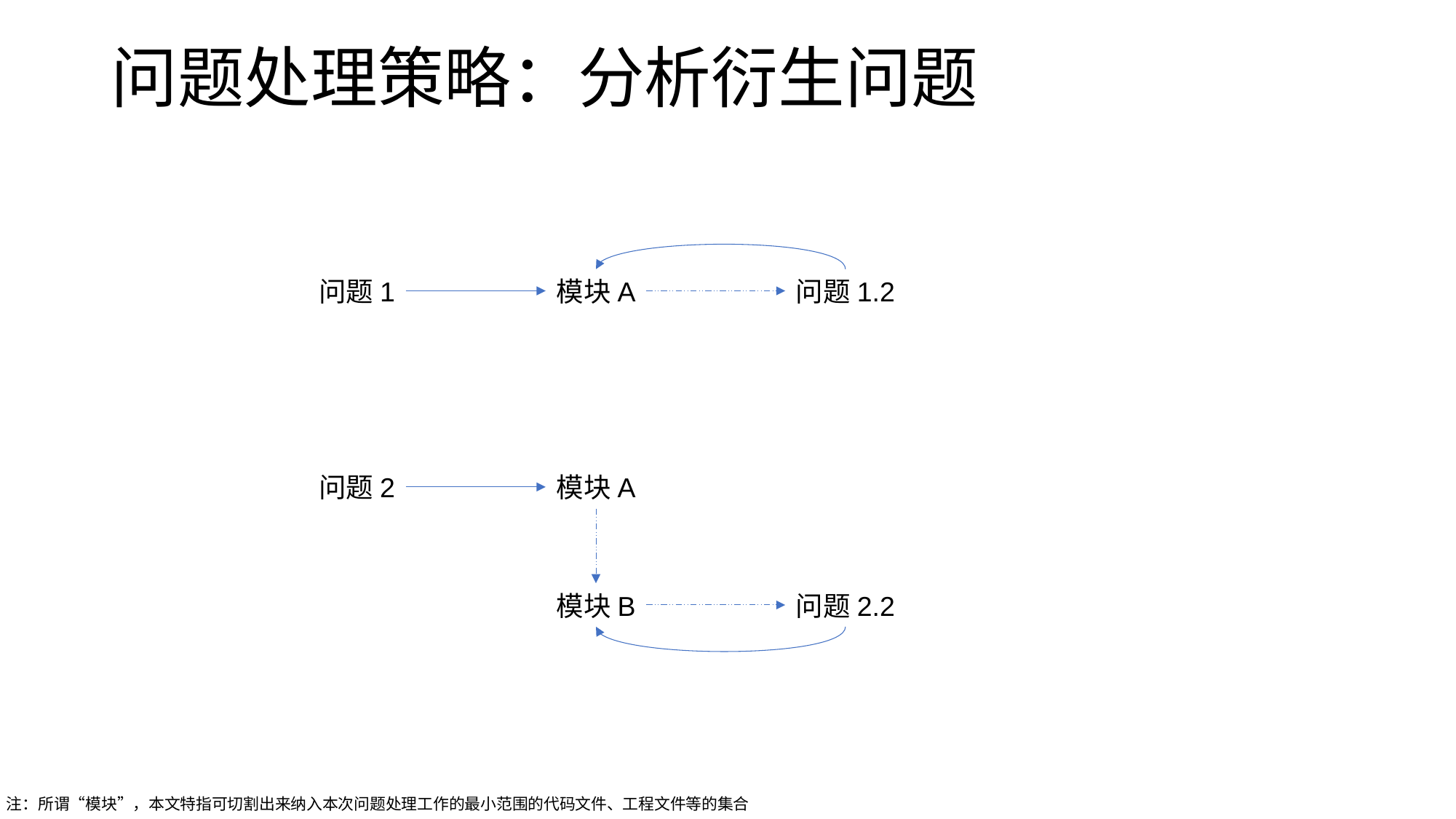

# 问题处理策略：分析衍生问题
问题1
模块A
问题1.2
问题2
模块A
模块B
问题2.2
注：所谓“模块”，本文特指可切割出来纳入本次问题处理工作的最小范围的代码文件、工程文件等的集合